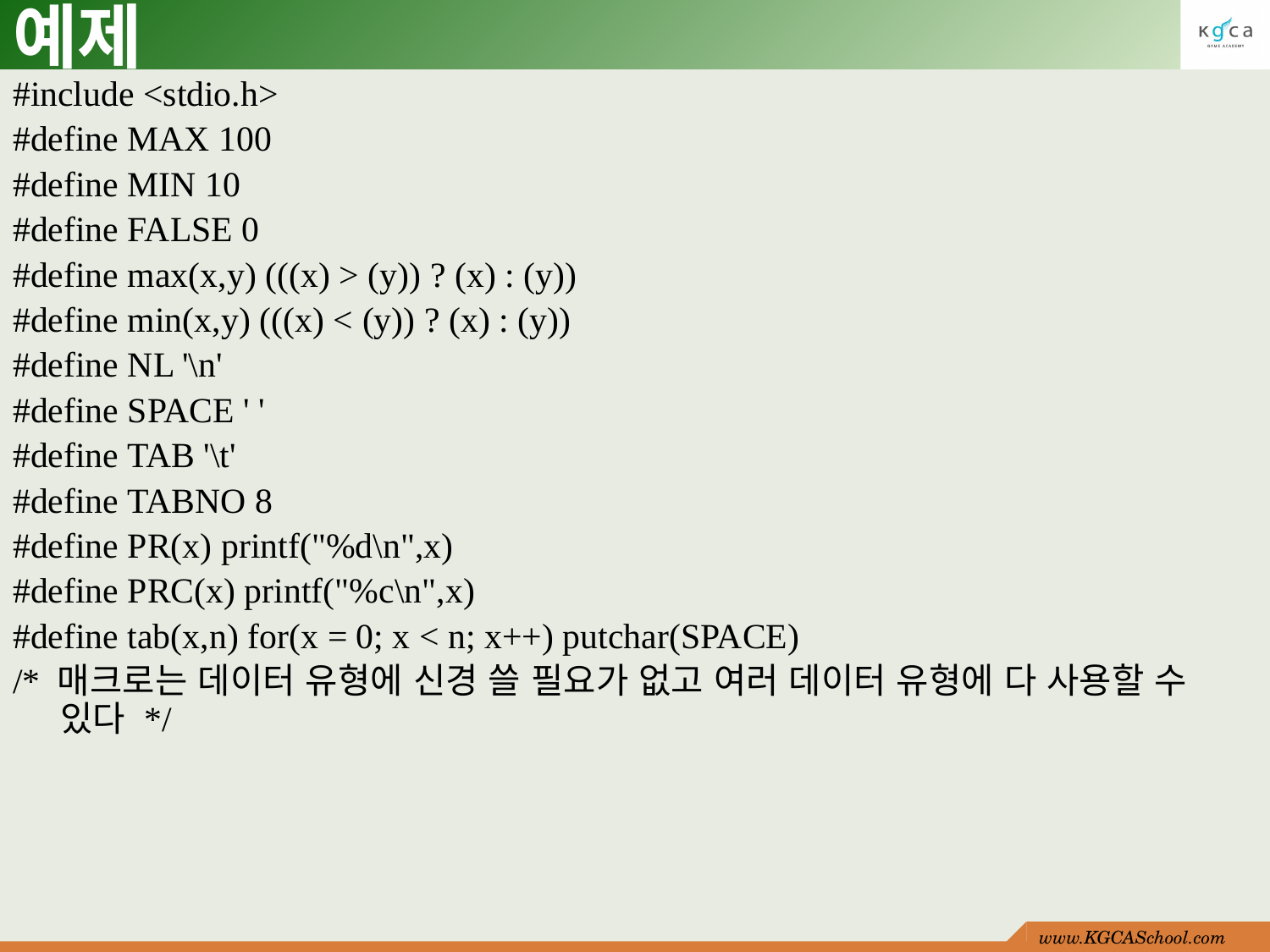

# 예제
#include <stdio.h>
#define MAX 100
#define MIN 10
#define FALSE 0
#define max(x,y) (((x) > (y)) ? (x) : (y))
#define min(x,y) (((x) < (y)) ? (x) : (y))
#define NL '\n'
#define SPACE ' '
#define TAB '\t'
#define TABNO 8
#define PR(x) printf("%d\n",x)
#define PRC(x) printf("%c\n",x)
#define tab(x,n) for(x = 0; x < n; x++) putchar(SPACE)
/* 매크로는 데이터 유형에 신경 쓸 필요가 없고 여러 데이터 유형에 다 사용할 수 있다 */